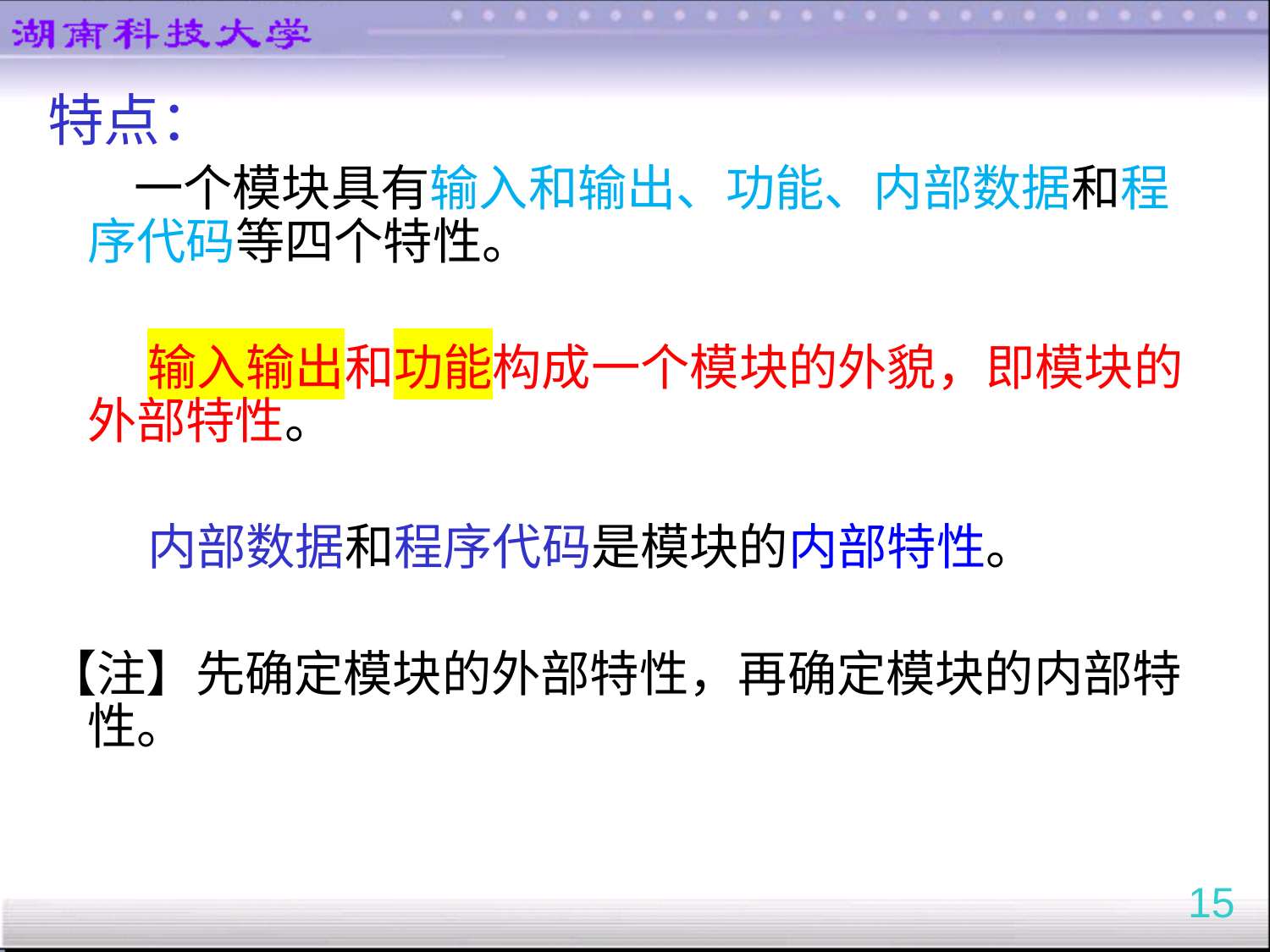

特点：
        一个模块具有输入和输出、功能、内部数据和程序代码等四个特性。

        输入输出和功能构成一个模块的外貌，即模块的外部特性。

        内部数据和程序代码是模块的内部特性。

【注】先确定模块的外部特性，再确定模块的内部特性。
15